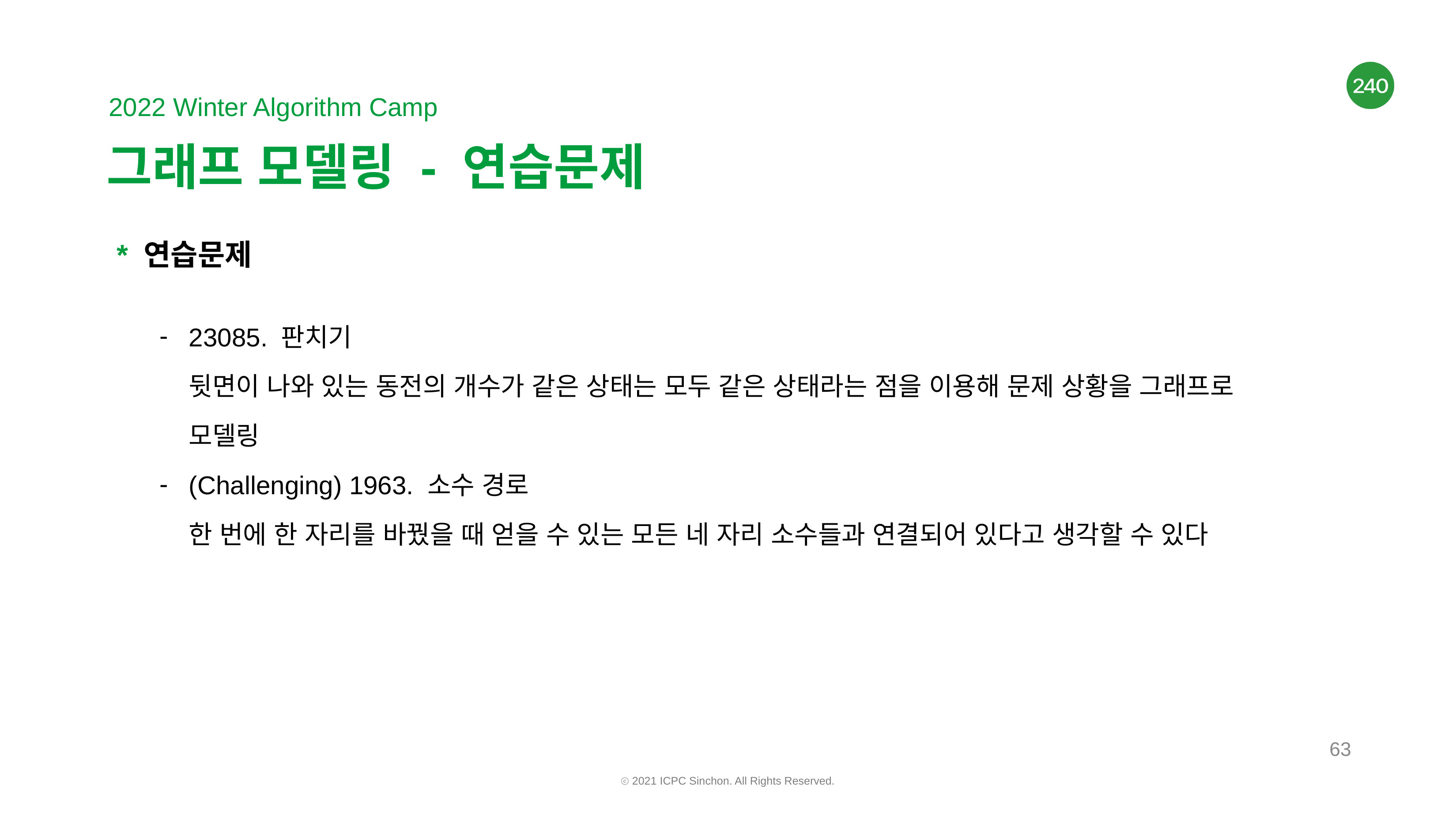

# 그래프 모델링 - 연습문제
* 연습문제
23085. 판치기
뒷면이 나와 있는 동전의 개수가 같은 상태는 모두 같은 상태라는 점을 이용해 문제 상황을 그래프로 모델링
(Challenging) 1963. 소수 경로
한 번에 한 자리를 바꿨을 때 얻을 수 있는 모든 네 자리 소수들과 연결되어 있다고 생각할 수 있다
63
ⓒ 2021 ICPC Sinchon. All Rights Reserved.